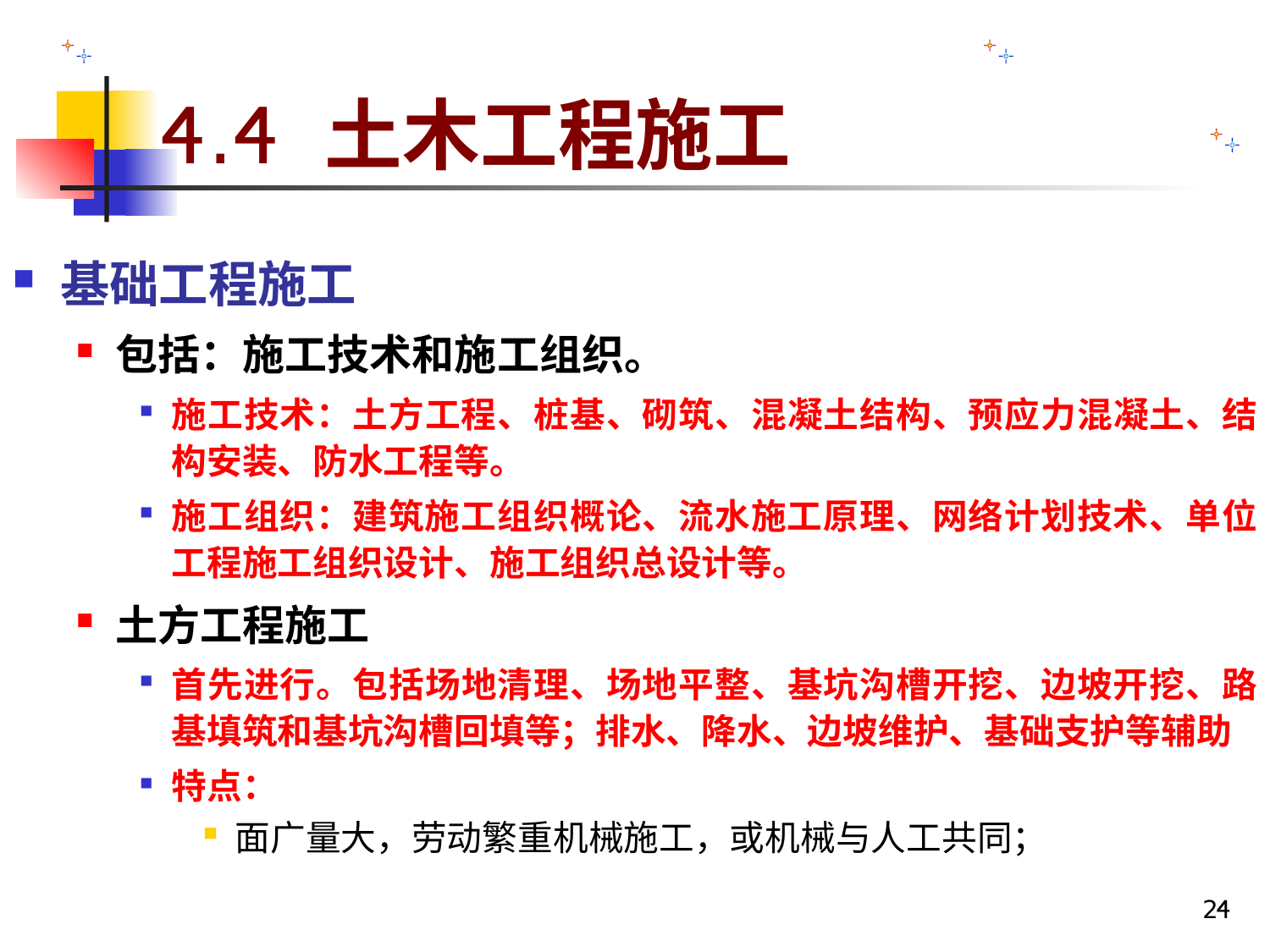

# 4.4 土木工程施工
基础工程施工
包括：施工技术和施工组织。
施工技术：土方工程、桩基、砌筑、混凝土结构、预应力混凝土、结构安装、防水工程等。
施工组织：建筑施工组织概论、流水施工原理、网络计划技术、单位工程施工组织设计、施工组织总设计等。
土方工程施工
首先进行。包括场地清理、场地平整、基坑沟槽开挖、边坡开挖、路基填筑和基坑沟槽回填等；排水、降水、边坡维护、基础支护等辅助
特点：
面广量大，劳动繁重机械施工，或机械与人工共同；
24